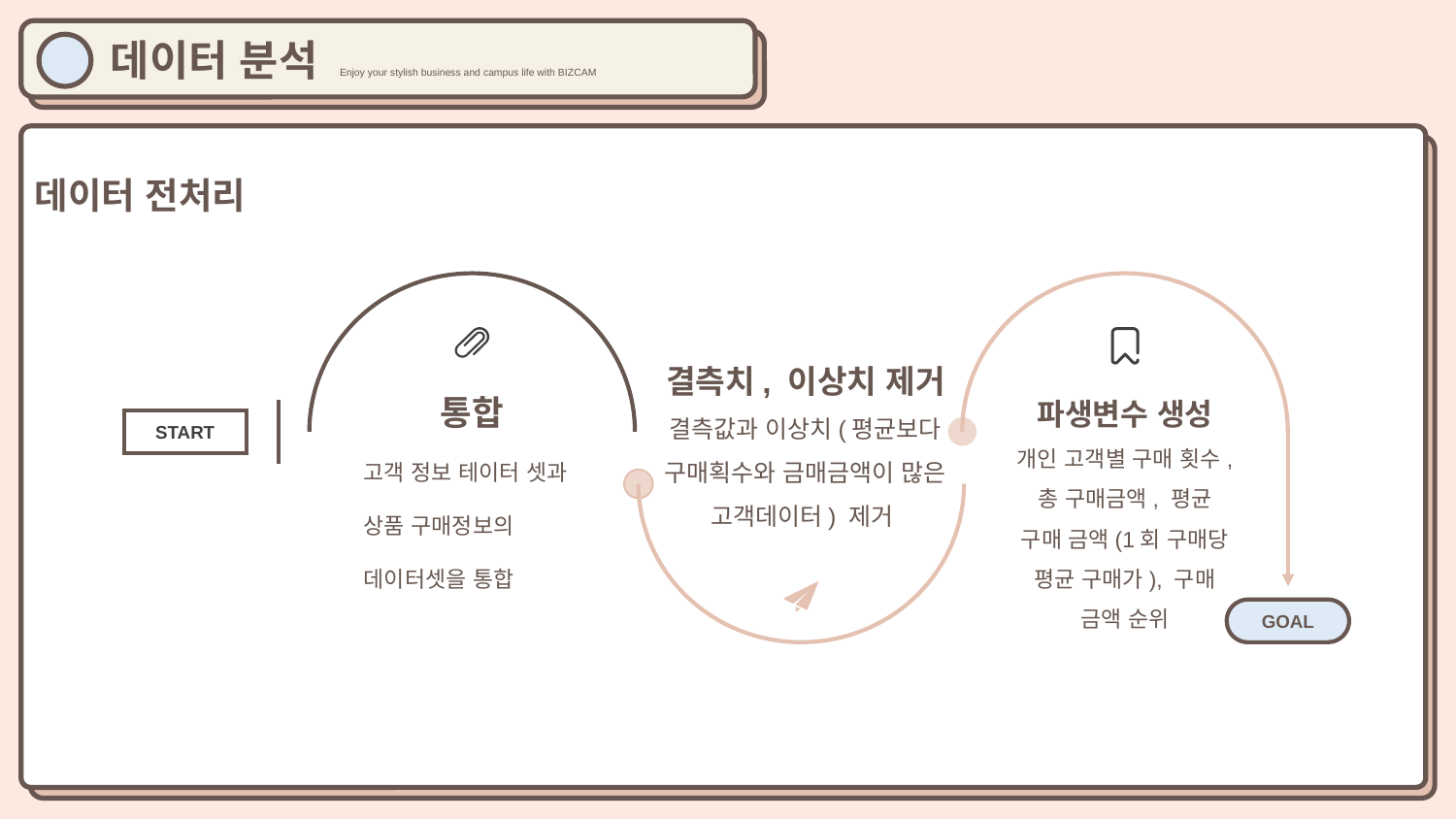

데이터 분석 Enjoy your stylish business and campus life with BIZCAM

데이터 전처리

START

결측치, 이상치 제거
결측값과 이상치(평균보다 구매획수와 금매금액이 많은 고객데이터) 제거
통합
고객 정보 테이터 셋과 상품 구매정보의 데이터셋을 통합
파생변수 생성
개인 고객별 구매 횟수, 총 구매금액, 평균 구매 금액(1회 구매당 평균 구매가), 구매 금액 순위

GOAL